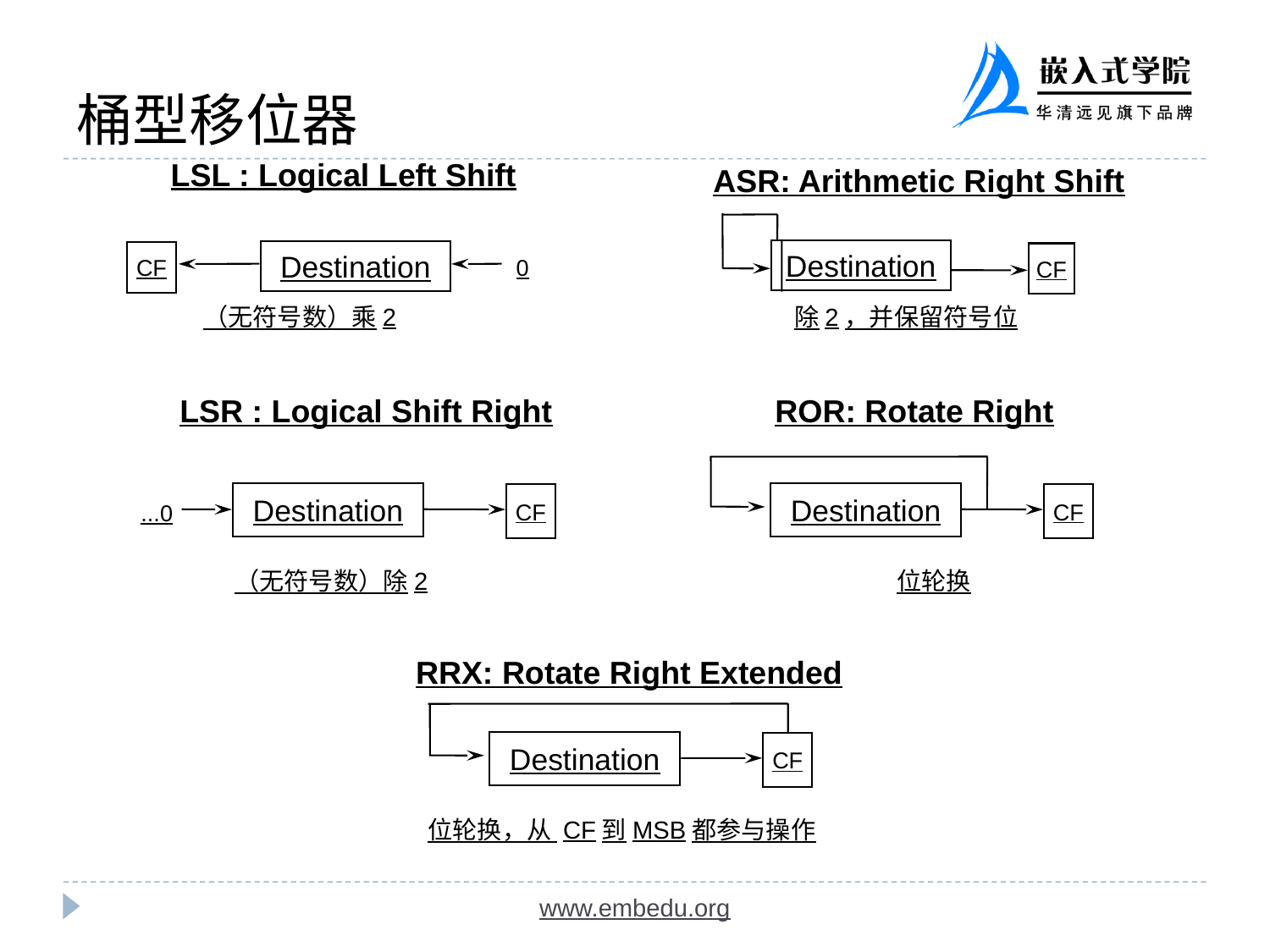

桶型移位器
LSL : Logical Left Shift
ASR: Arithmetic Right Shift

Destination
Destination
CF
CF
0

（无符号数）乘2
除2，并保留符号位
LSR : Logical Shift Right
ROR: Rotate Right

Destination
Destination
CF
CF
...0

（无符号数）除2
位轮换
RRX: Rotate Right Extended

Destination
CF

位轮换，从 CF到MSB都参与操作

www.embedu.org